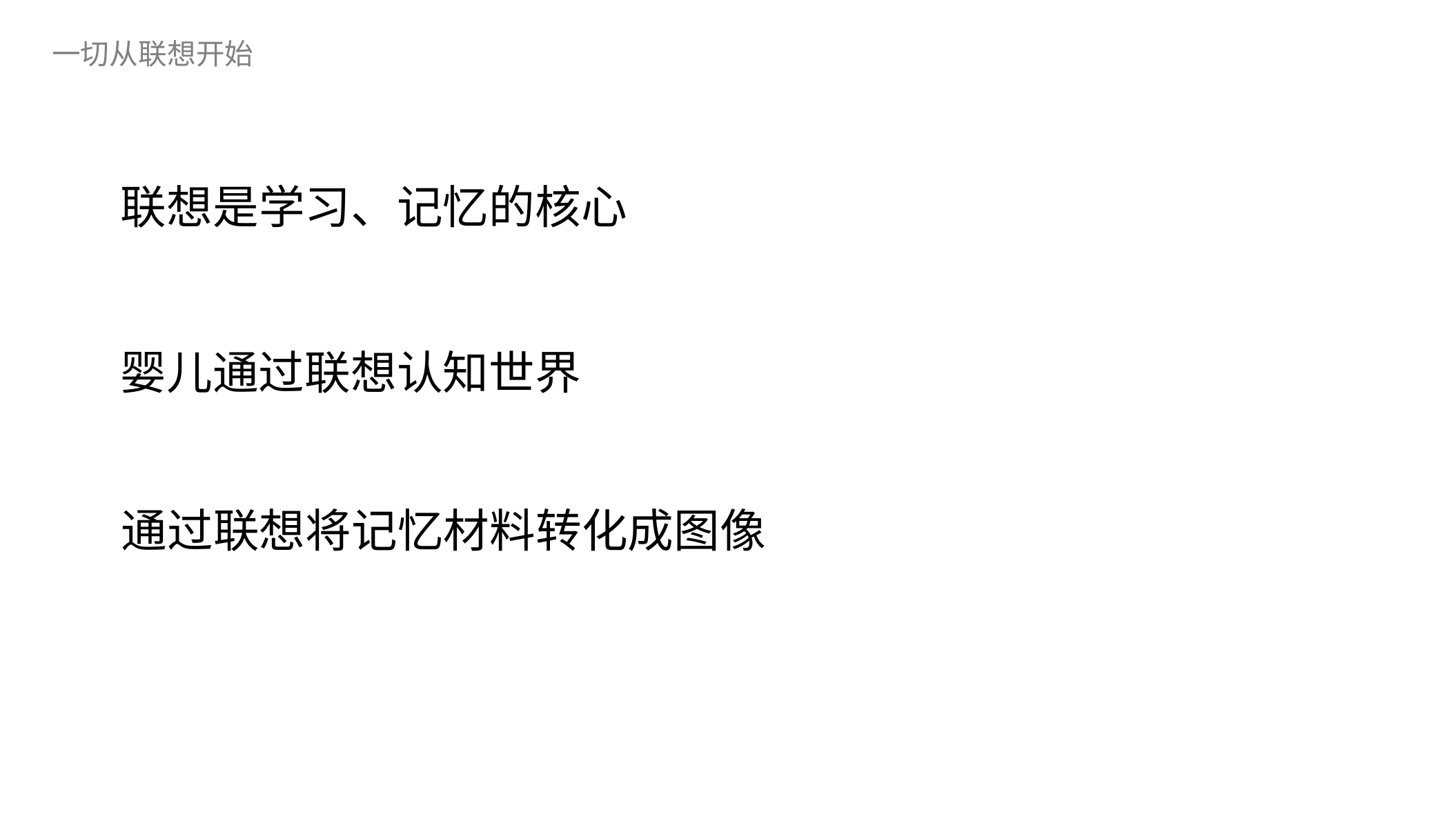

一切从联想开始
联想是学习、记忆的核心
婴儿通过联想认知世界
通过联想将记忆材料转化成图像